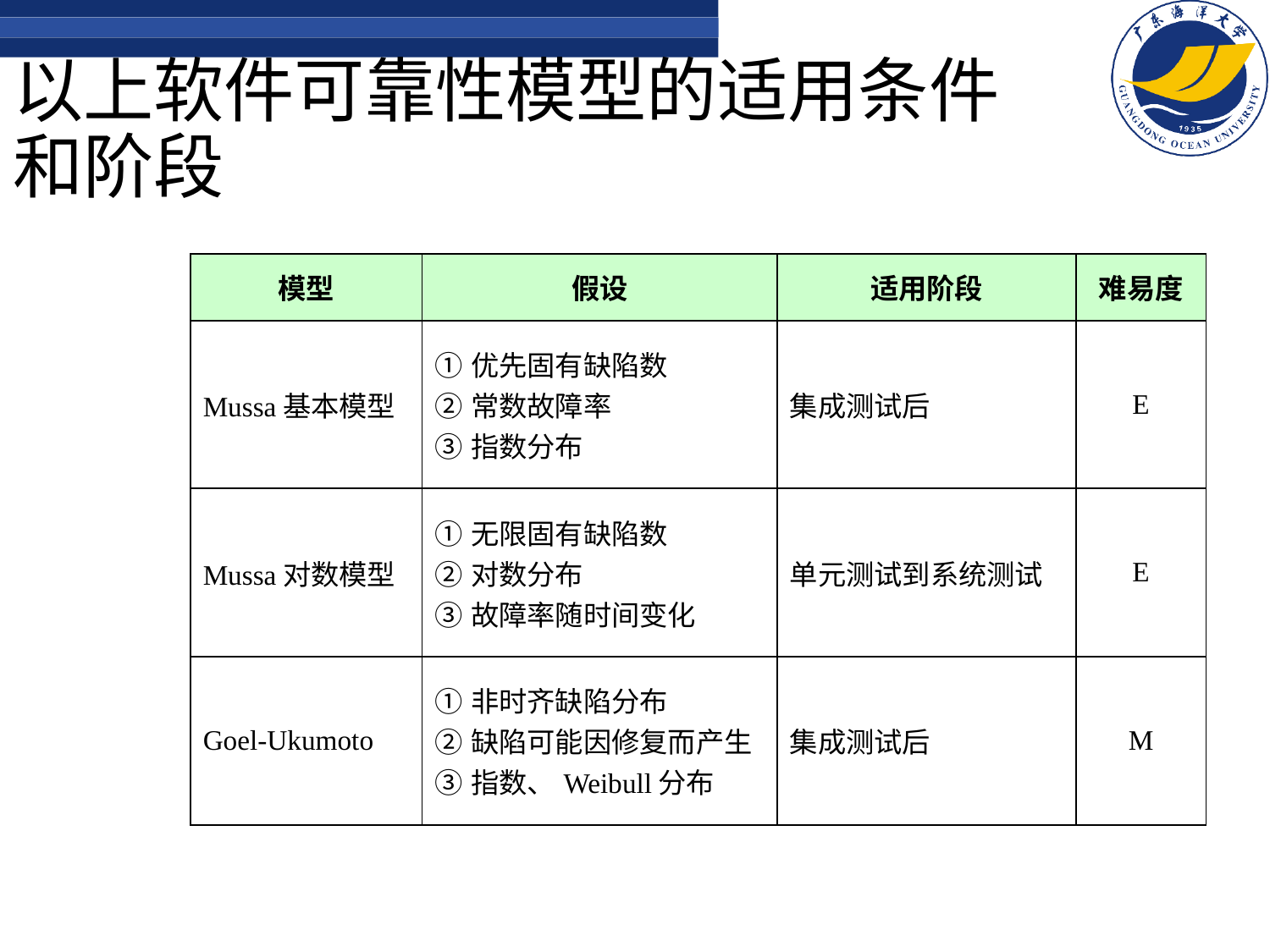

# 以上软件可靠性模型的适用条件和阶段
| 模型 | 假设 | 适用阶段 | 难易度 |
| --- | --- | --- | --- |
| Mussa基本模型 | ①优先固有缺陷数 ②常数故障率 ③指数分布 | 集成测试后 | E |
| Mussa对数模型 | ①无限固有缺陷数 ②对数分布 ③故障率随时间变化 | 单元测试到系统测试 | E |
| Goel-Ukumoto | ①非时齐缺陷分布 ②缺陷可能因修复而产生 ③指数、Weibull分布 | 集成测试后 | M |
28